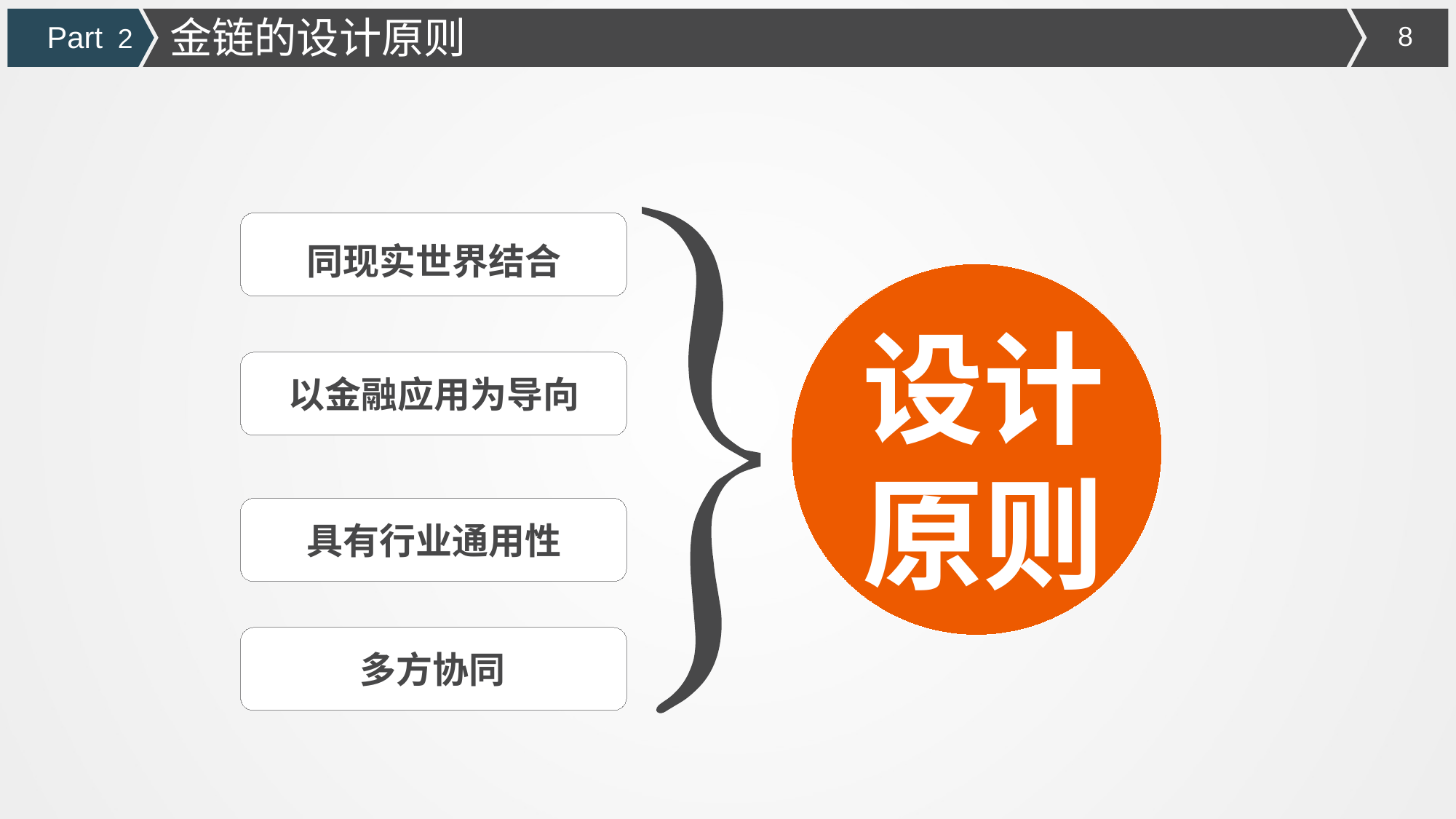

金链的设计原则
Part  2

同现实世界结合

设计原则

以金融应用为导向

具有行业通用性

多方协同